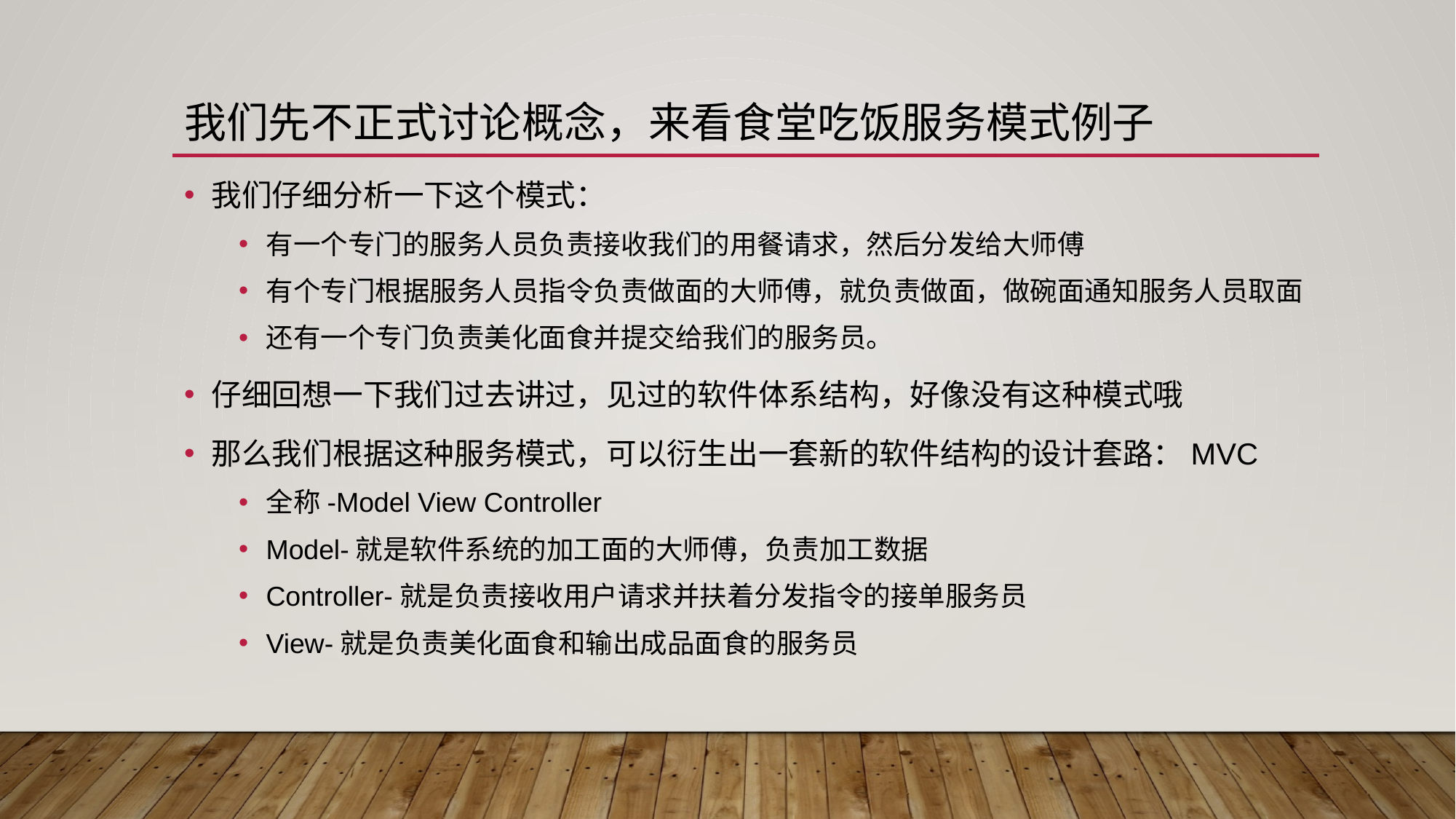

# 我们先不正式讨论概念，来看食堂吃饭服务模式例子
我们仔细分析一下这个模式：
有一个专门的服务人员负责接收我们的用餐请求，然后分发给大师傅
有个专门根据服务人员指令负责做面的大师傅，就负责做面，做碗面通知服务人员取面
还有一个专门负责美化面食并提交给我们的服务员。
仔细回想一下我们过去讲过，见过的软件体系结构，好像没有这种模式哦
那么我们根据这种服务模式，可以衍生出一套新的软件结构的设计套路：MVC
全称-Model View Controller
Model-就是软件系统的加工面的大师傅，负责加工数据
Controller-就是负责接收用户请求并扶着分发指令的接单服务员
View-就是负责美化面食和输出成品面食的服务员